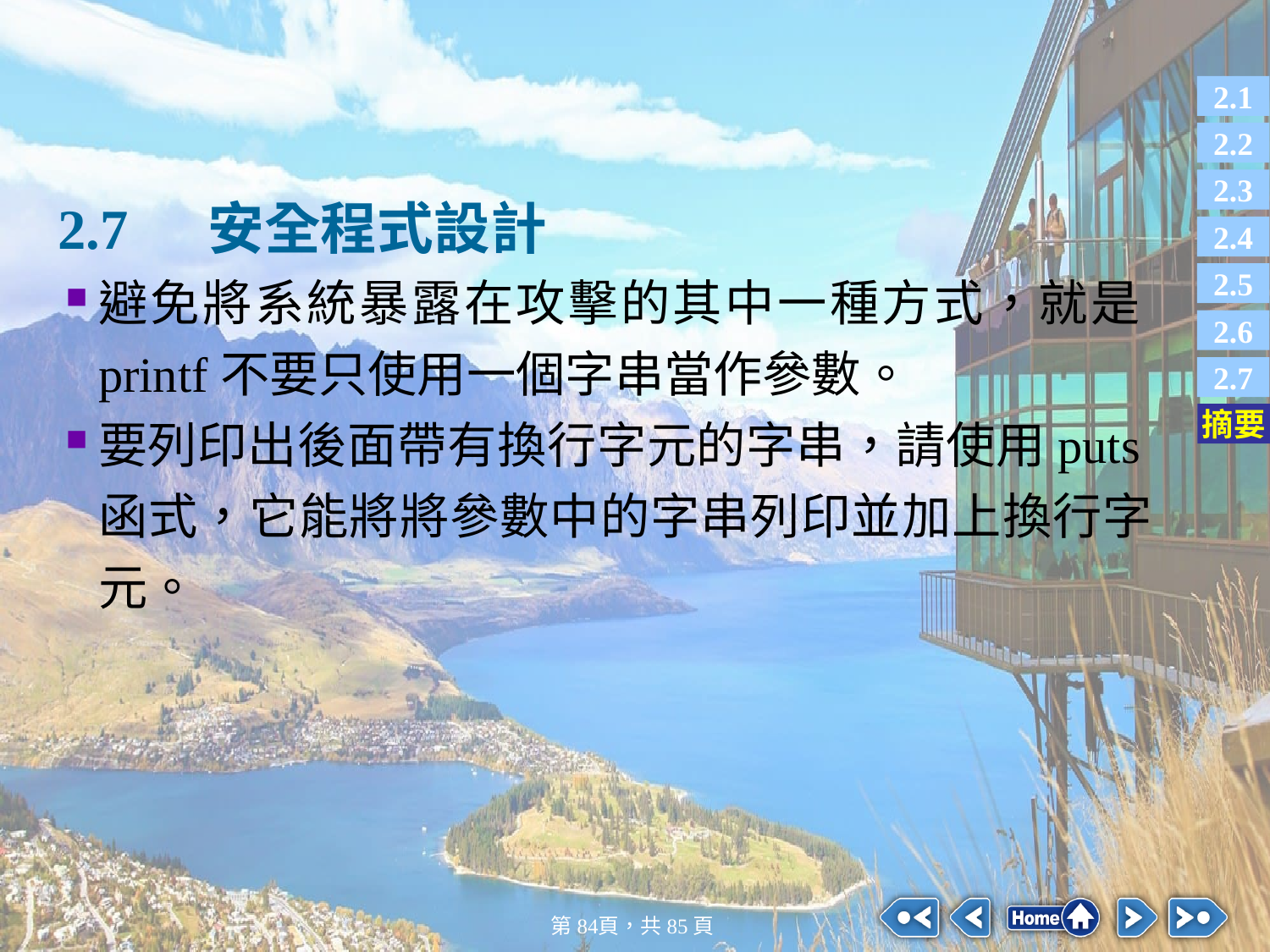

#
2.7	安全程式設計
避免將系統暴露在攻擊的其中一種方式，就是printf不要只使用一個字串當作參數。
要列印出後面帶有換行字元的字串，請使用puts函式，它能將將參數中的字串列印並加上換行字元。